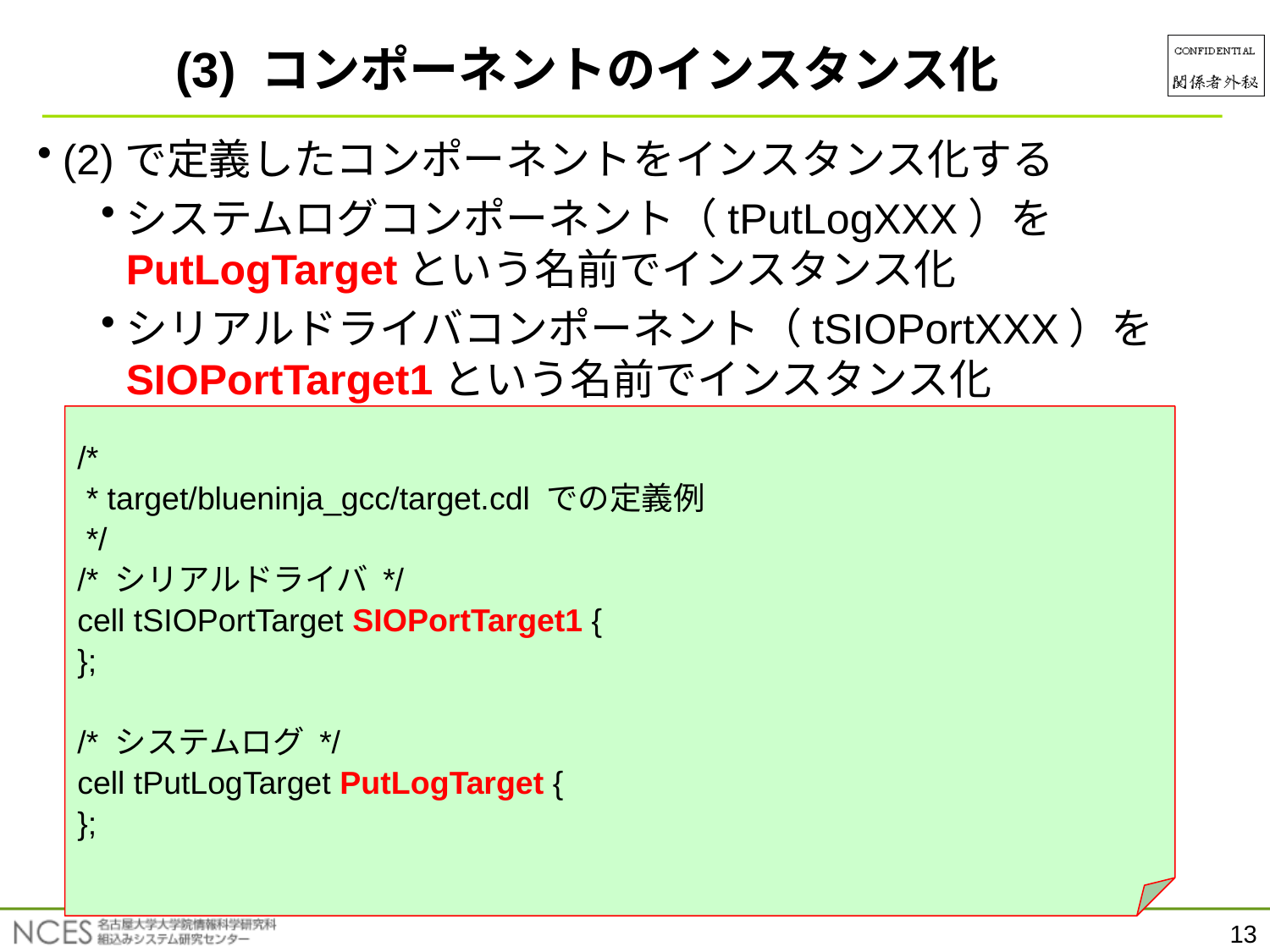

(3) コンポーネントのインスタンス化
(2)で定義したコンポーネントをインスタンス化する
システムログコンポーネント（tPutLogXXX）をPutLogTargetという名前でインスタンス化
シリアルドライバコンポーネント（tSIOPortXXX）をSIOPortTarget1という名前でインスタンス化
/*
 * target/blueninja_gcc/target.cdl での定義例
 */
/* シリアルドライバ */
cell tSIOPortTarget SIOPortTarget1 {
};

/* システムログ */
cell tPutLogTarget PutLogTarget {
};
13